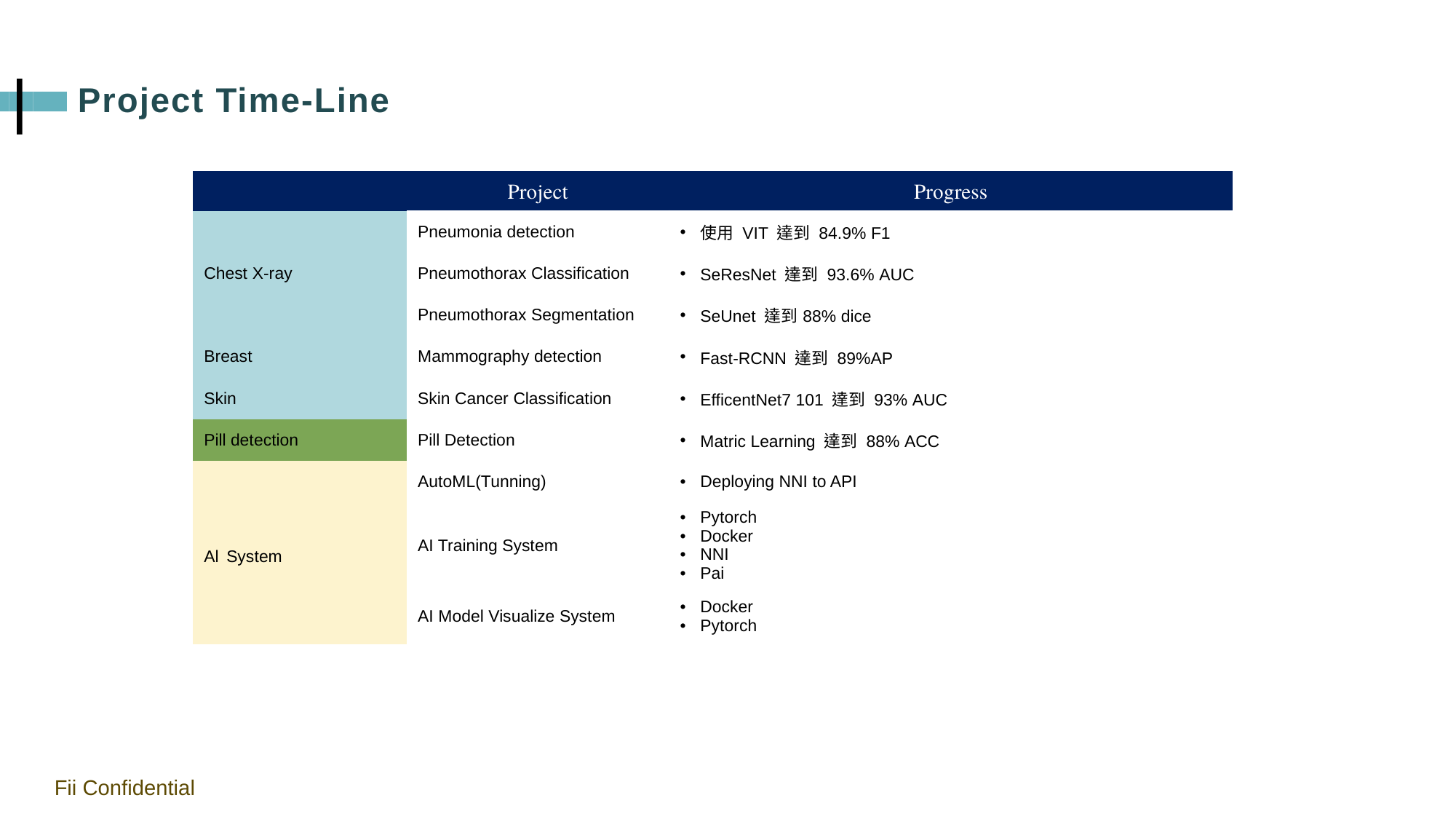

# Project Time-Line
|  | Project | Progress |
| --- | --- | --- |
| Chest X-ray | Pneumonia detection | 使用 VIT 達到 84.9% F1 |
| Chest X-ray | Pneumothorax Classification | SeResNet 達到 93.6% AUC |
|  | Pneumothorax Segmentation | SeUnet 達到88% dice |
| Breast | Mammography detection | Fast-RCNN 達到 89%AP |
| Skin | Skin Cancer Classification | EfficentNet7 101 達到 93% AUC |
| Pill detection | Pill Detection | Matric Learning 達到 88% ACC |
| Al System | AutoML(Tunning) | Deploying NNI to API |
|  | AI Training System | Pytorch Docker NNI Pai |
|  | AI Model Visualize System | Docker Pytorch |